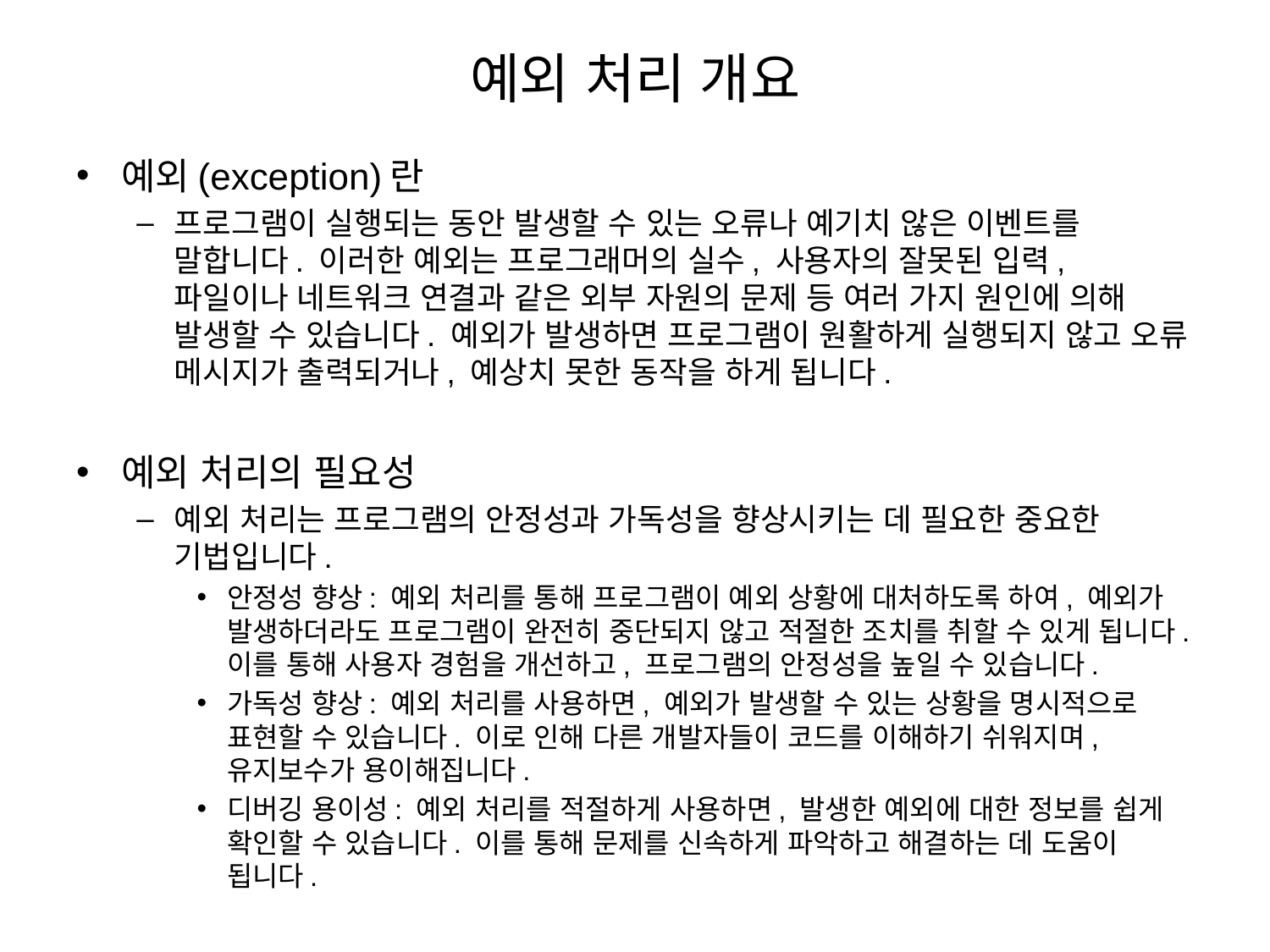

# 예외 처리 개요
예외(exception)란
프로그램이 실행되는 동안 발생할 수 있는 오류나 예기치 않은 이벤트를 말합니다. 이러한 예외는 프로그래머의 실수, 사용자의 잘못된 입력, 파일이나 네트워크 연결과 같은 외부 자원의 문제 등 여러 가지 원인에 의해 발생할 수 있습니다. 예외가 발생하면 프로그램이 원활하게 실행되지 않고 오류 메시지가 출력되거나, 예상치 못한 동작을 하게 됩니다.

예외 처리의 필요성
예외 처리는 프로그램의 안정성과 가독성을 향상시키는 데 필요한 중요한 기법입니다.
안정성 향상: 예외 처리를 통해 프로그램이 예외 상황에 대처하도록 하여, 예외가 발생하더라도 프로그램이 완전히 중단되지 않고 적절한 조치를 취할 수 있게 됩니다. 이를 통해 사용자 경험을 개선하고, 프로그램의 안정성을 높일 수 있습니다.
가독성 향상: 예외 처리를 사용하면, 예외가 발생할 수 있는 상황을 명시적으로 표현할 수 있습니다. 이로 인해 다른 개발자들이 코드를 이해하기 쉬워지며, 유지보수가 용이해집니다.
디버깅 용이성: 예외 처리를 적절하게 사용하면, 발생한 예외에 대한 정보를 쉽게 확인할 수 있습니다. 이를 통해 문제를 신속하게 파악하고 해결하는 데 도움이 됩니다.